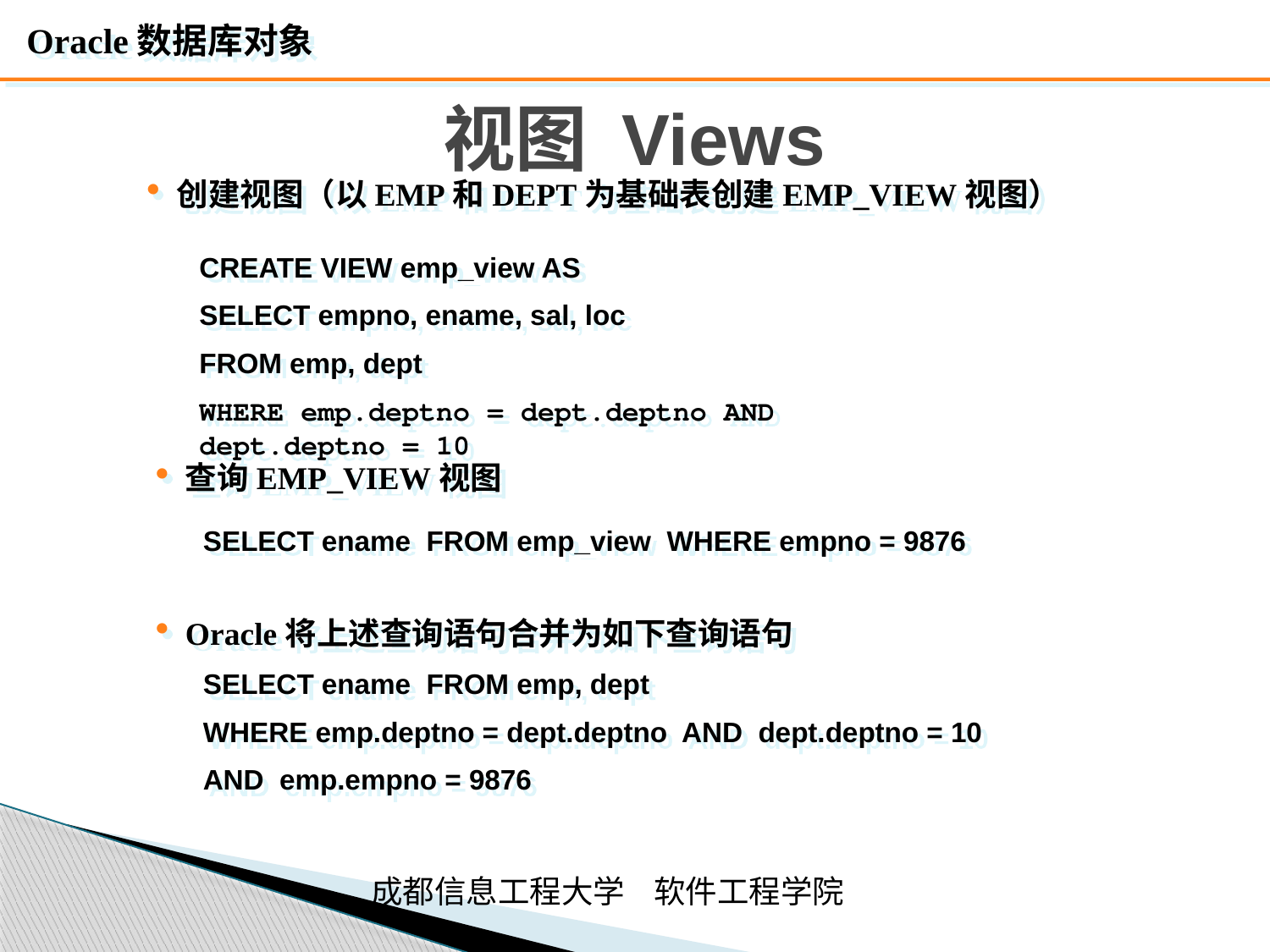

Oracle数据库对象
# 视图 Views

创建视图（以EMP和DEPT为基础表创建EMP_VIEW视图）
CREATE VIEW emp_view AS
SELECT empno, ename, sal, loc
FROM emp, dept
WHERE emp.deptno = dept.deptno AND  dept.deptno = 10
查询EMP_VIEW视图
SELECT ename  FROM emp_view  WHERE empno = 9876

SELECT ename  FROM emp, dept
WHERE emp.deptno = dept.deptno  AND  dept.deptno = 10
AND  emp.empno = 9876
Oracle将上述查询语句合并为如下查询语句